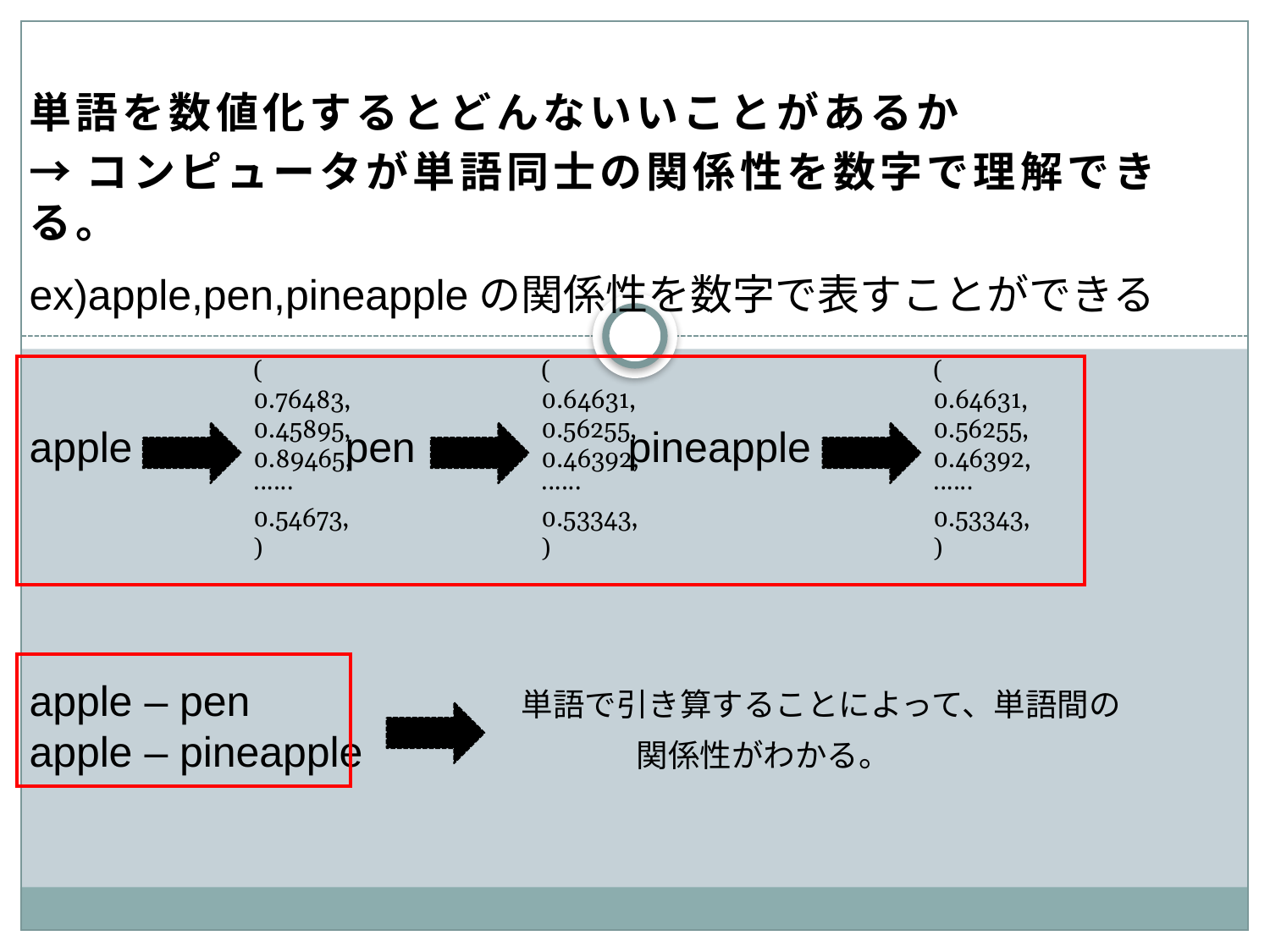

単語を数値化するとどんないいことがあるか
→コンピュータが単語同士の関係性を数字で理解できる。

ex)apple,pen,pineappleの関係性を数字で表すことができる

apple                  pen                  pineapple

apple – pen                      単語で引き算することによって、単語間の
apple – pineapple　　　　　　 関係性がわかる。
(
0.76483,
0.45895,
0.89465,
‥‥‥
0.54673,
)
(
0.64631,
0.56255,
0.46392,
‥‥‥
0.53343,
)
(
0.64631,
0.56255,
0.46392,
‥‥‥
0.53343,
)